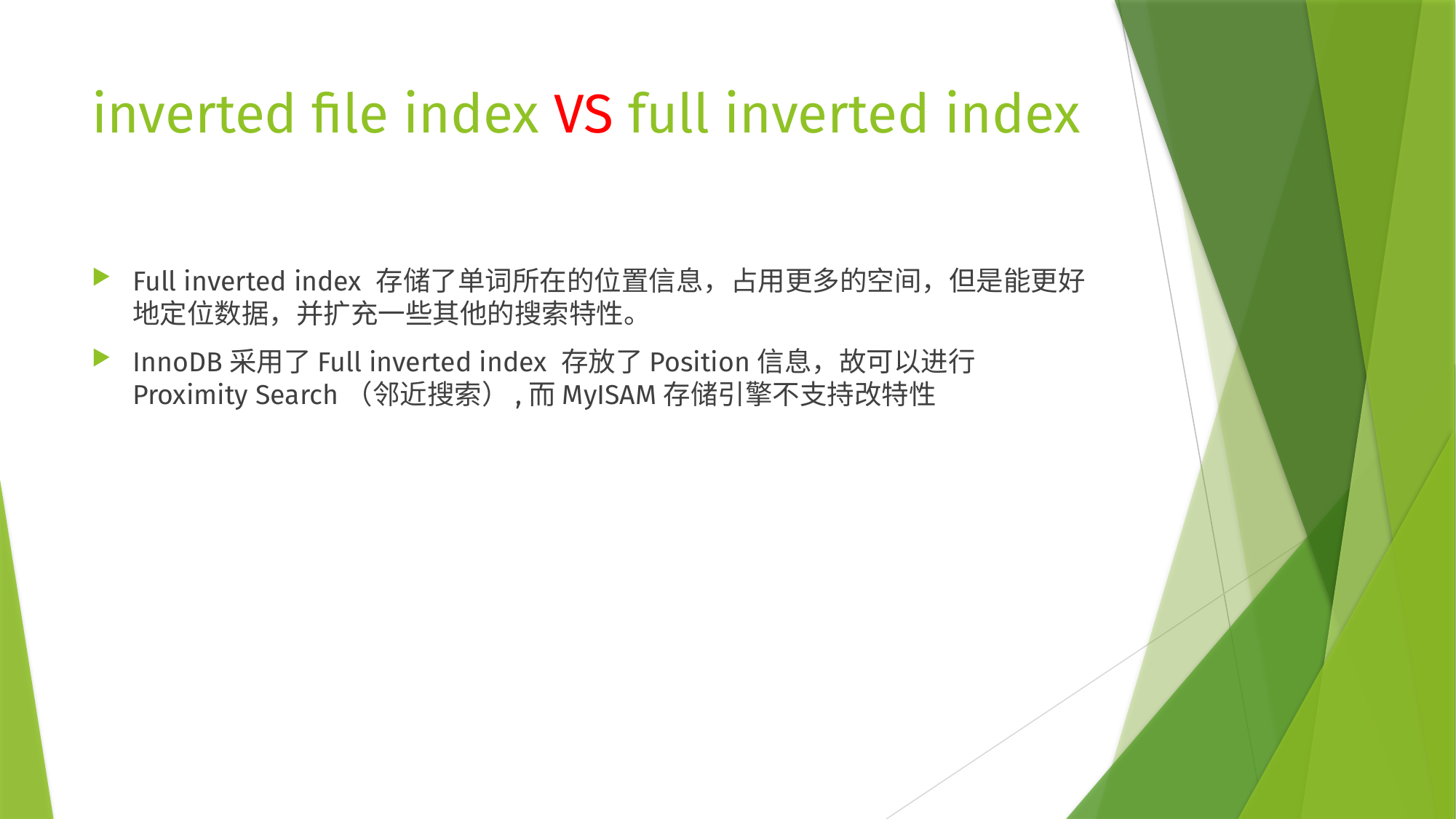

# inverted file index VS full inverted index
Full inverted index 存储了单词所在的位置信息，占用更多的空间，但是能更好地定位数据，并扩充一些其他的搜索特性。
InnoDB采用了Full inverted index 存放了Position信息，故可以进行Proximity Search（邻近搜索）,而MyISAM存储引擎不支持改特性